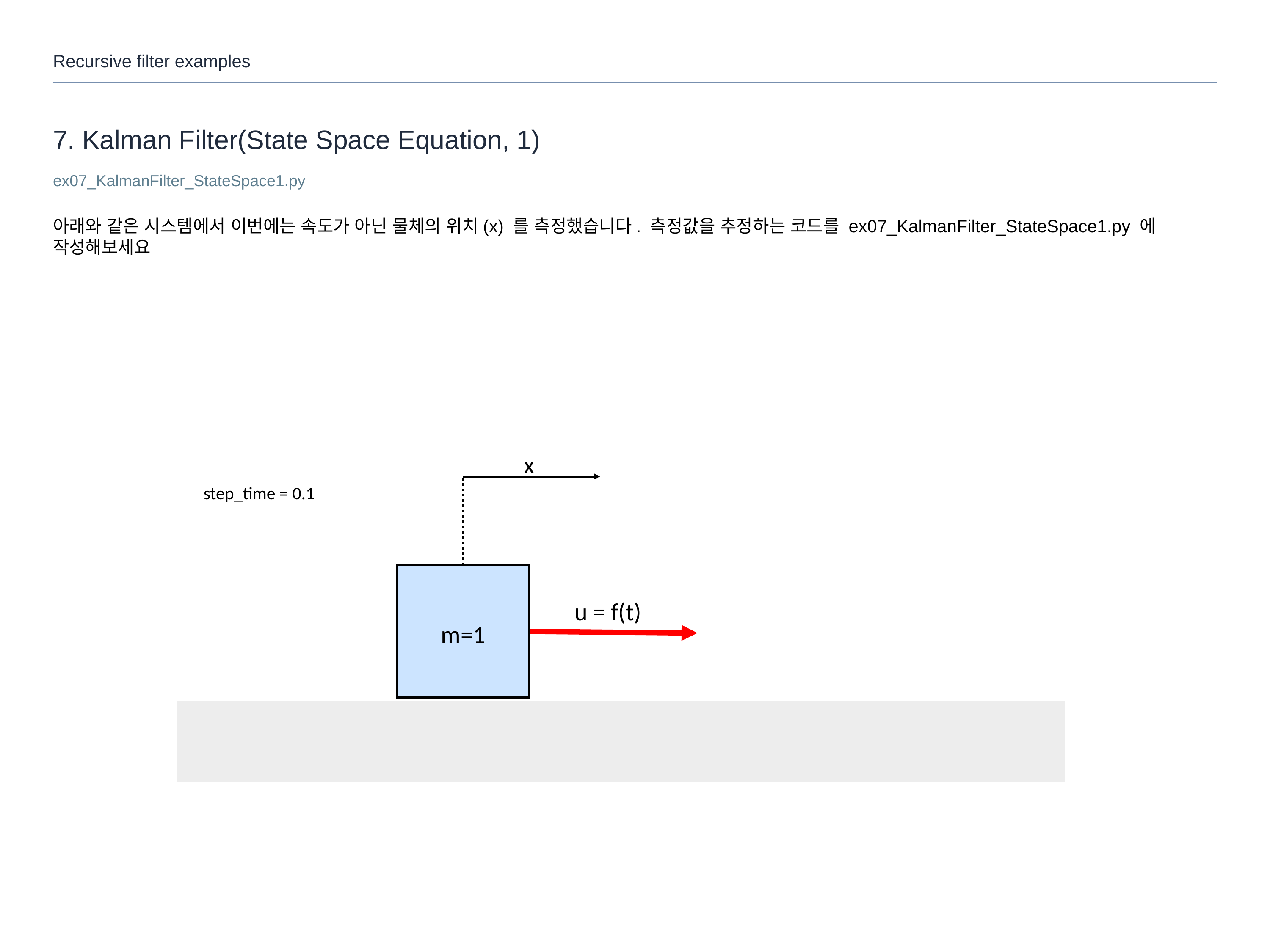

Recursive filter examples
# 7. Kalman Filter(State Space Equation, 1)
ex07_KalmanFilter_StateSpace1.py
아래와 같은 시스템에서 이번에는 속도가 아닌 물체의 위치(x) 를 측정했습니다. 측정값을 추정하는 코드를 ex07_KalmanFilter_StateSpace1.py 에 작성해보세요
x
step_time = 0.1

m=1
u = f(t)